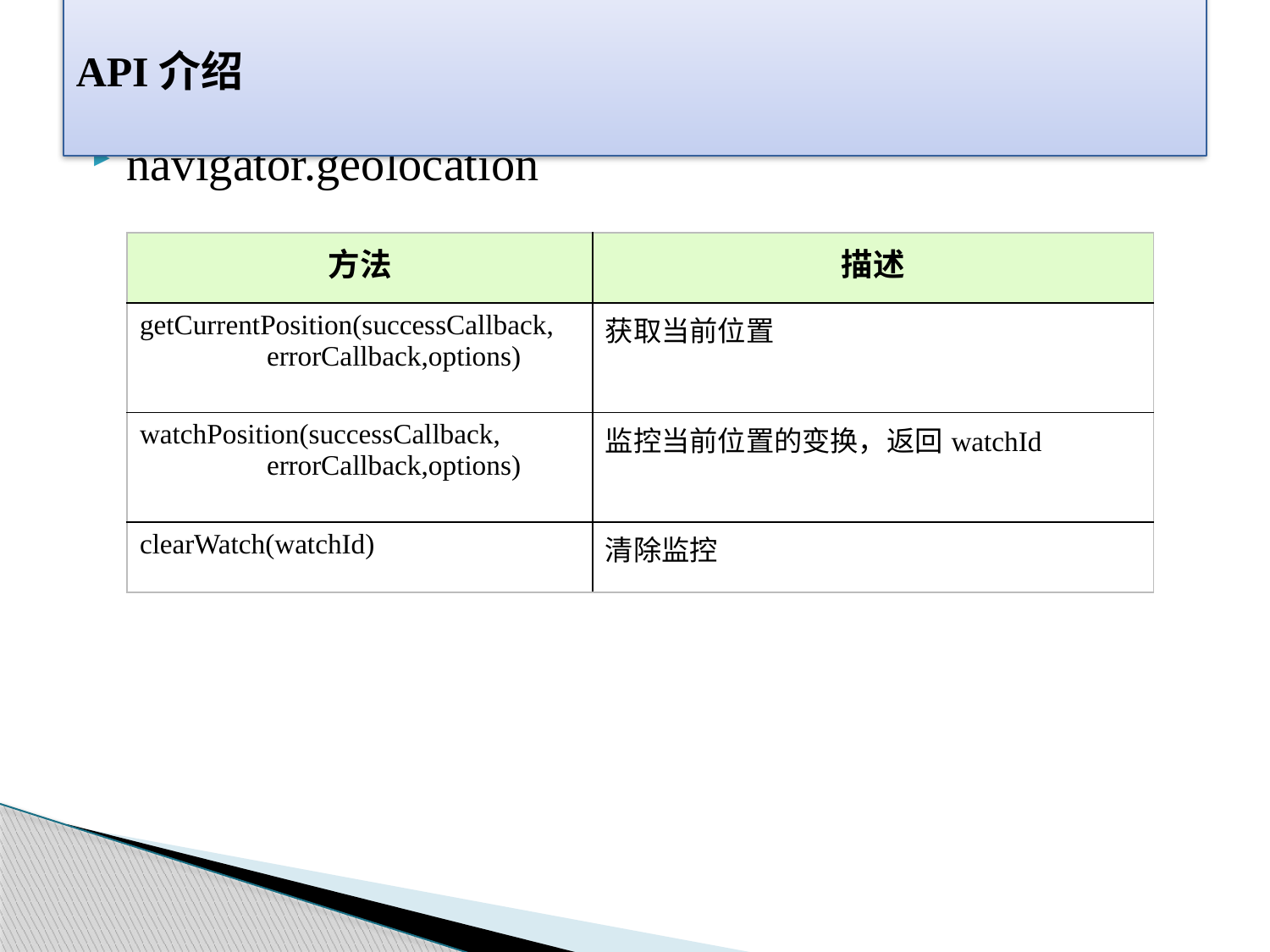

# API介绍
navigator.geolocation
| 方法 | 描述 |
| --- | --- |
| getCurrentPosition(successCallback, errorCallback,options) | 获取当前位置 |
| watchPosition(successCallback, errorCallback,options) | 监控当前位置的变换，返回watchId |
| clearWatch(watchId) | 清除监控 |